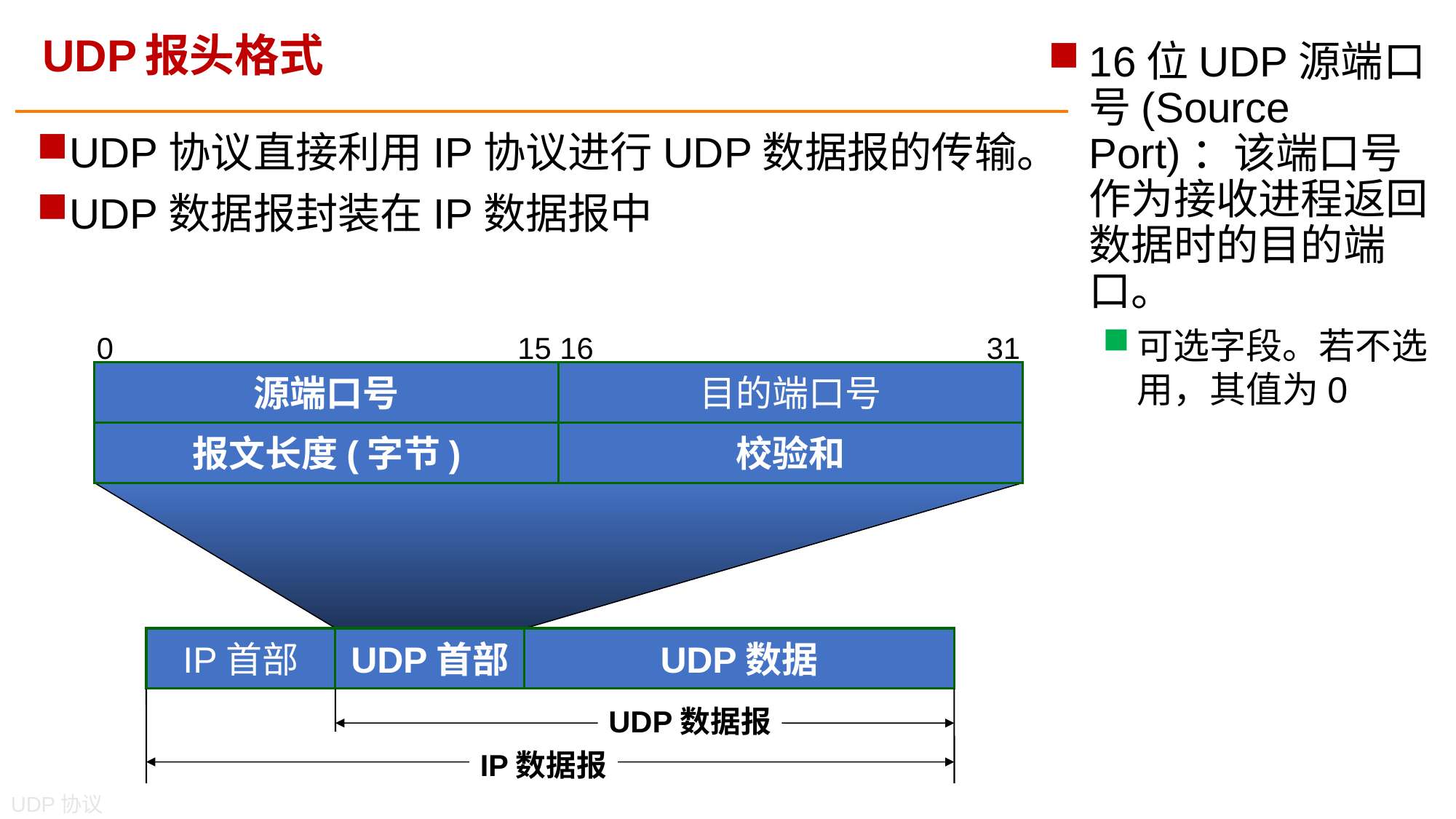

# UDP报头格式
16位UDP源端口号(Source Port)：该端口号作为接收进程返回数据时的目的端口。
可选字段。若不选用，其值为0
UDP协议直接利用IP协议进行UDP数据报的传输。
UDP数据报封装在IP数据报中
0
15 16
31
源端口号
目的端口号
报文长度(字节)
校验和

IP首部
UDP首部
UDP数据

UDP数据报

IP数据报

UDP协议